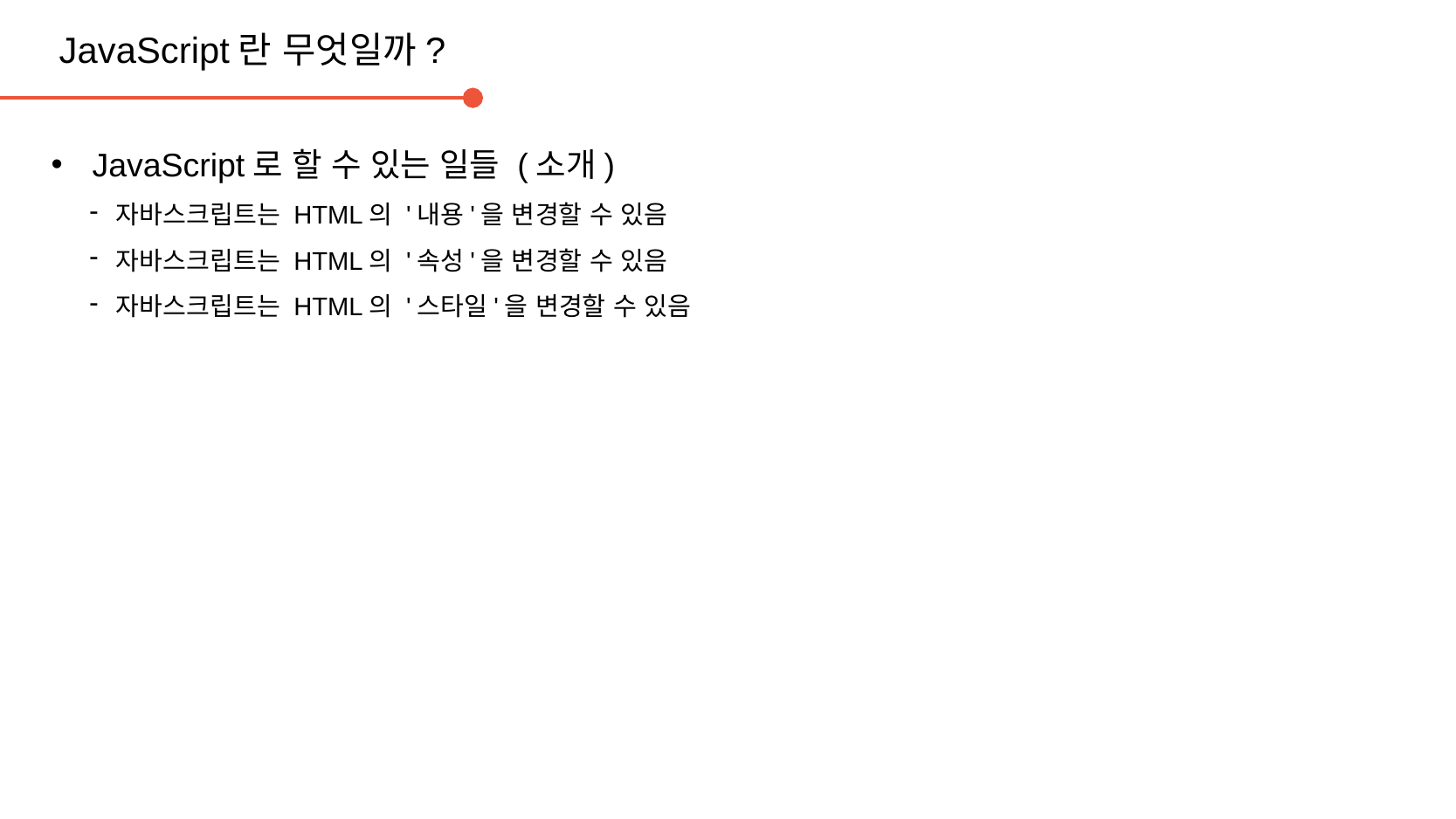

JavaScript란 무엇일까?
JavaScript로 할 수 있는 일들 (소개)
자바스크립트는 HTML의 '내용'을 변경할 수 있음
자바스크립트는 HTML의 '속성'을 변경할 수 있음
자바스크립트는 HTML의 '스타일'을 변경할 수 있음